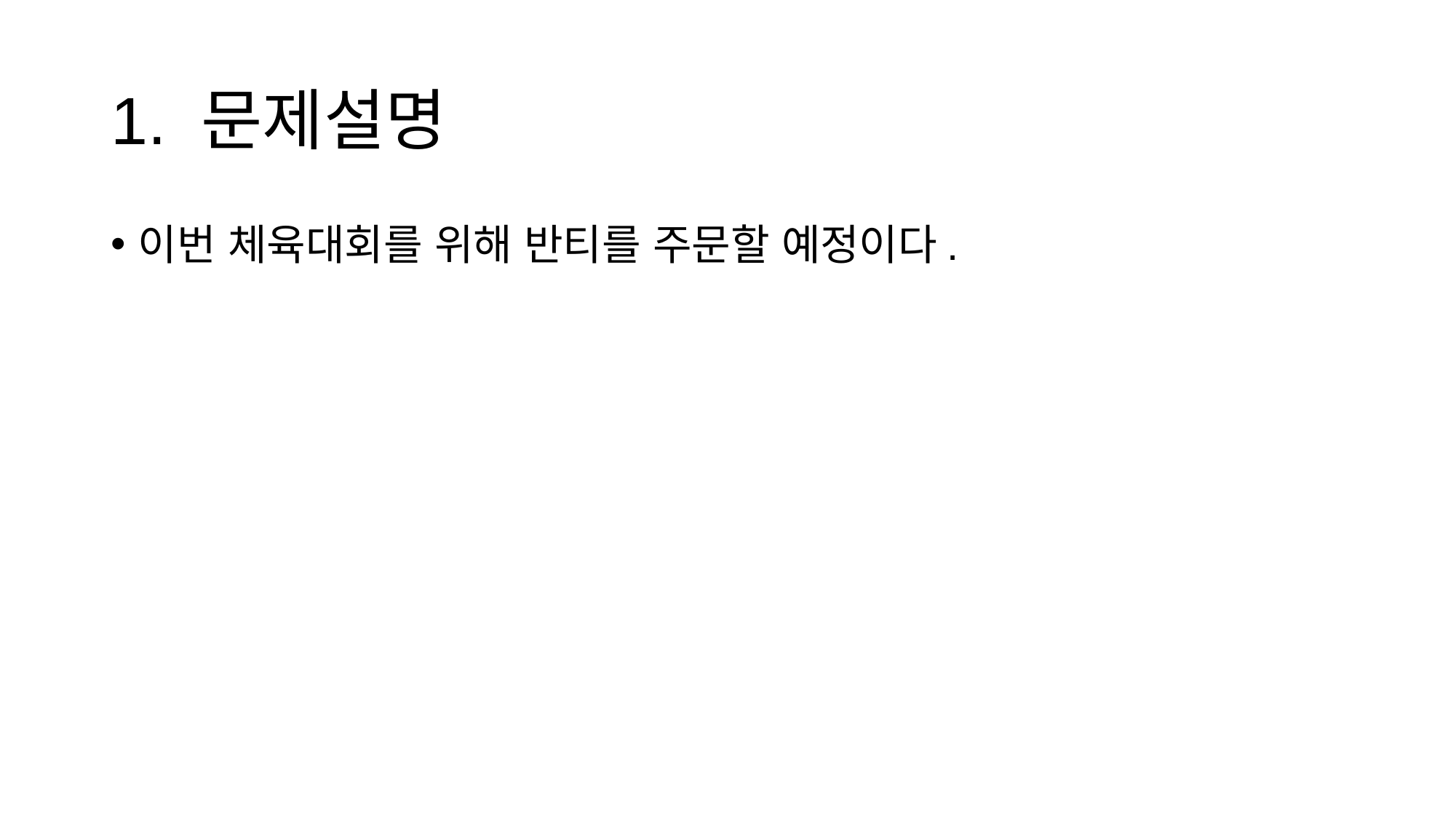

# 1. 문제설명
이번 체육대회를 위해 반티를 주문할 예정이다.